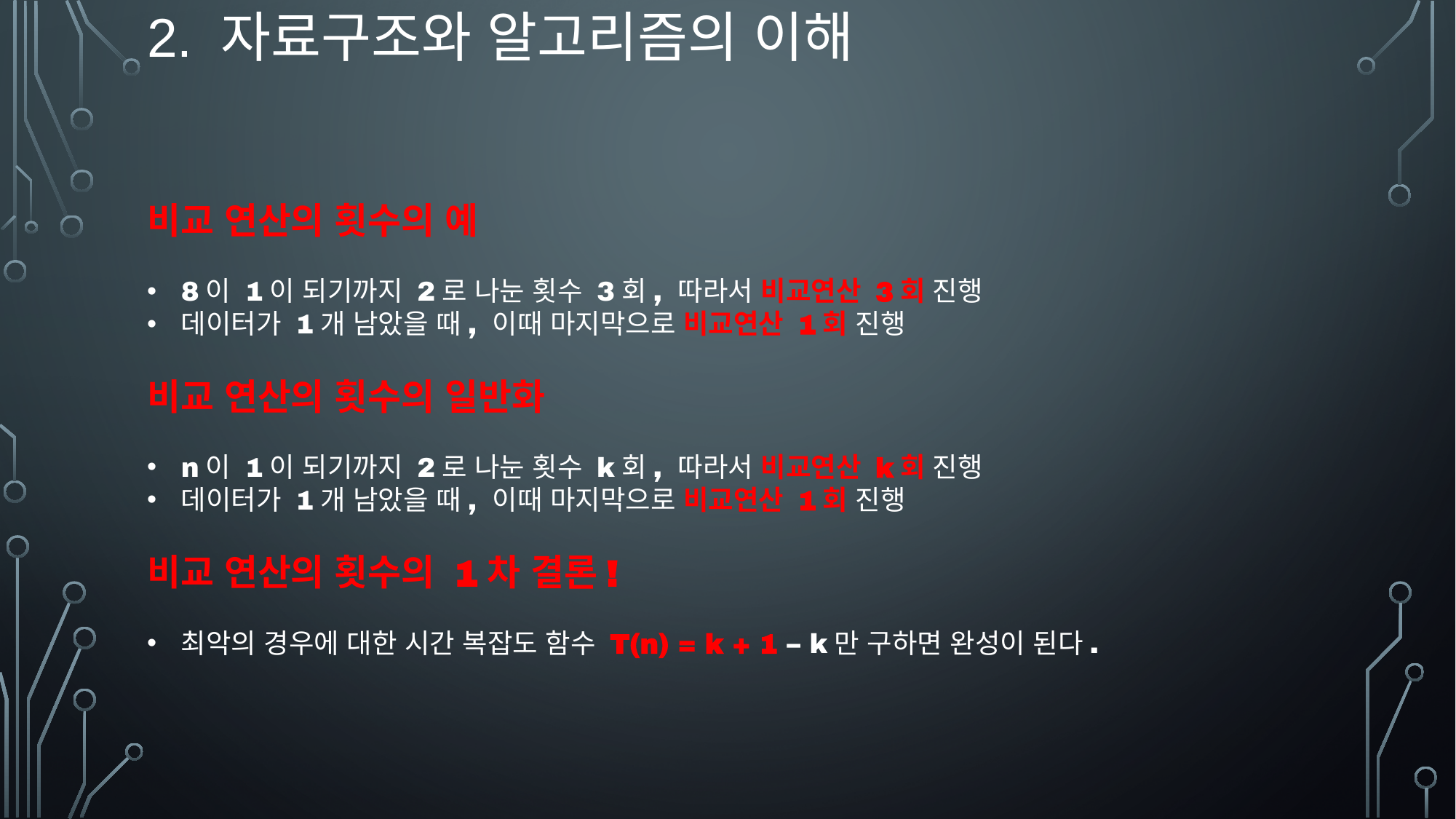

# 2. 자료구조와 알고리즘의 이해
비교 연산의 횟수의 예

8이 1이 되기까지 2로 나눈 횟수 3회, 따라서 비교연산 3회 진행
데이터가 1개 남았을 때, 이때 마지막으로 비교연산 1회 진행
비교 연산의 횟수의 일반화

n이 1이 되기까지 2로 나눈 횟수 k회, 따라서 비교연산 k회 진행
데이터가 1개 남았을 때, 이때 마지막으로 비교연산 1회 진행
비교 연산의 횟수의 1차 결론!

최악의 경우에 대한 시간 복잡도 함수 T(n) = k + 1 – k만 구하면 완성이 된다.